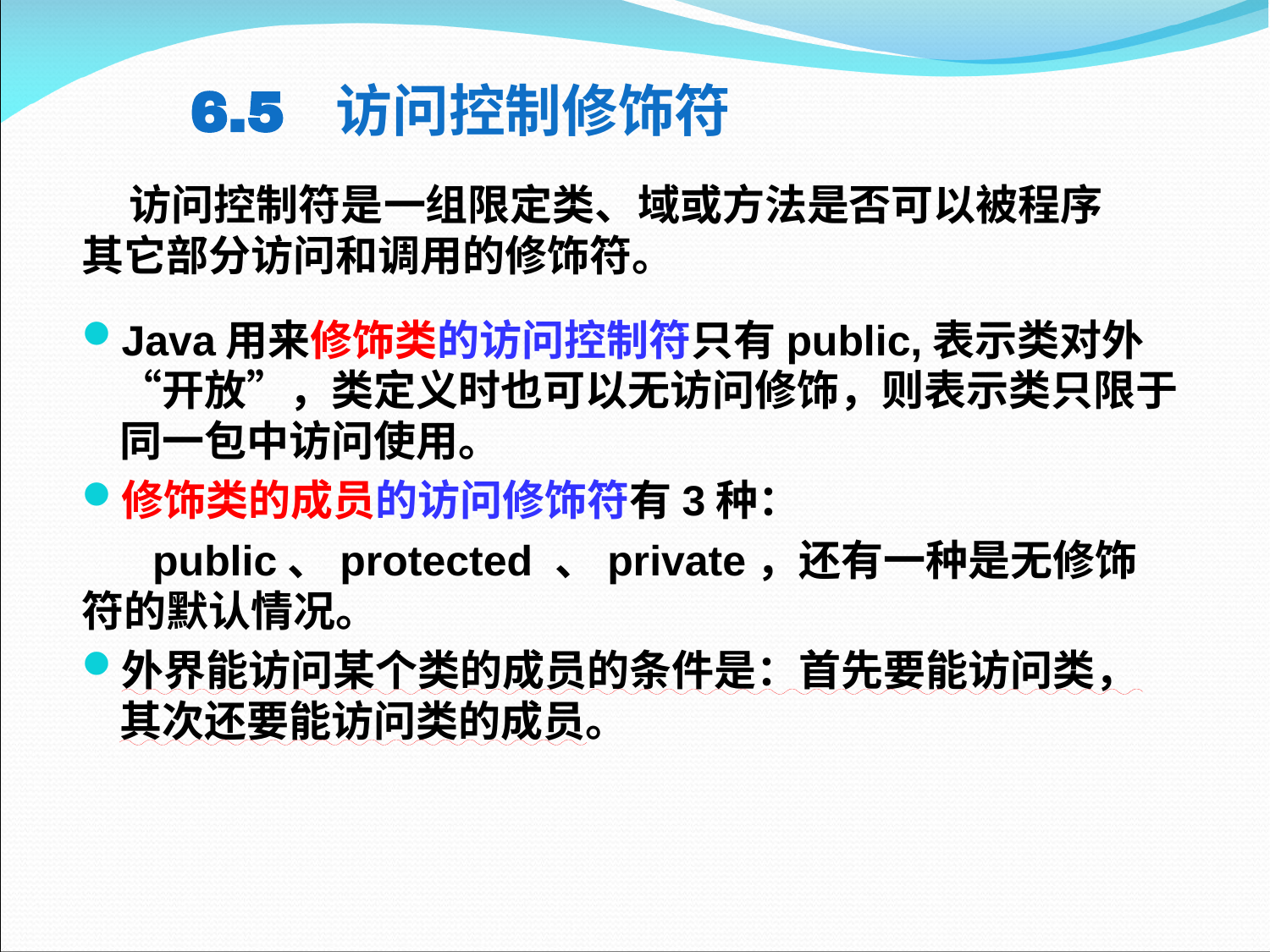

6.5  访问控制修饰符
    访问控制符是一组限定类、域或方法是否可以被程序其它部分访问和调用的修饰符。
Java用来修饰类的访问控制符只有public,表示类对外“开放”，类定义时也可以无访问修饰，则表示类只限于同一包中访问使用。
修饰类的成员的访问修饰符有3种：
      public、protected 、private，还有一种是无修饰符的默认情况。
外界能访问某个类的成员的条件是：首先要能访问类，其次还要能访问类的成员。